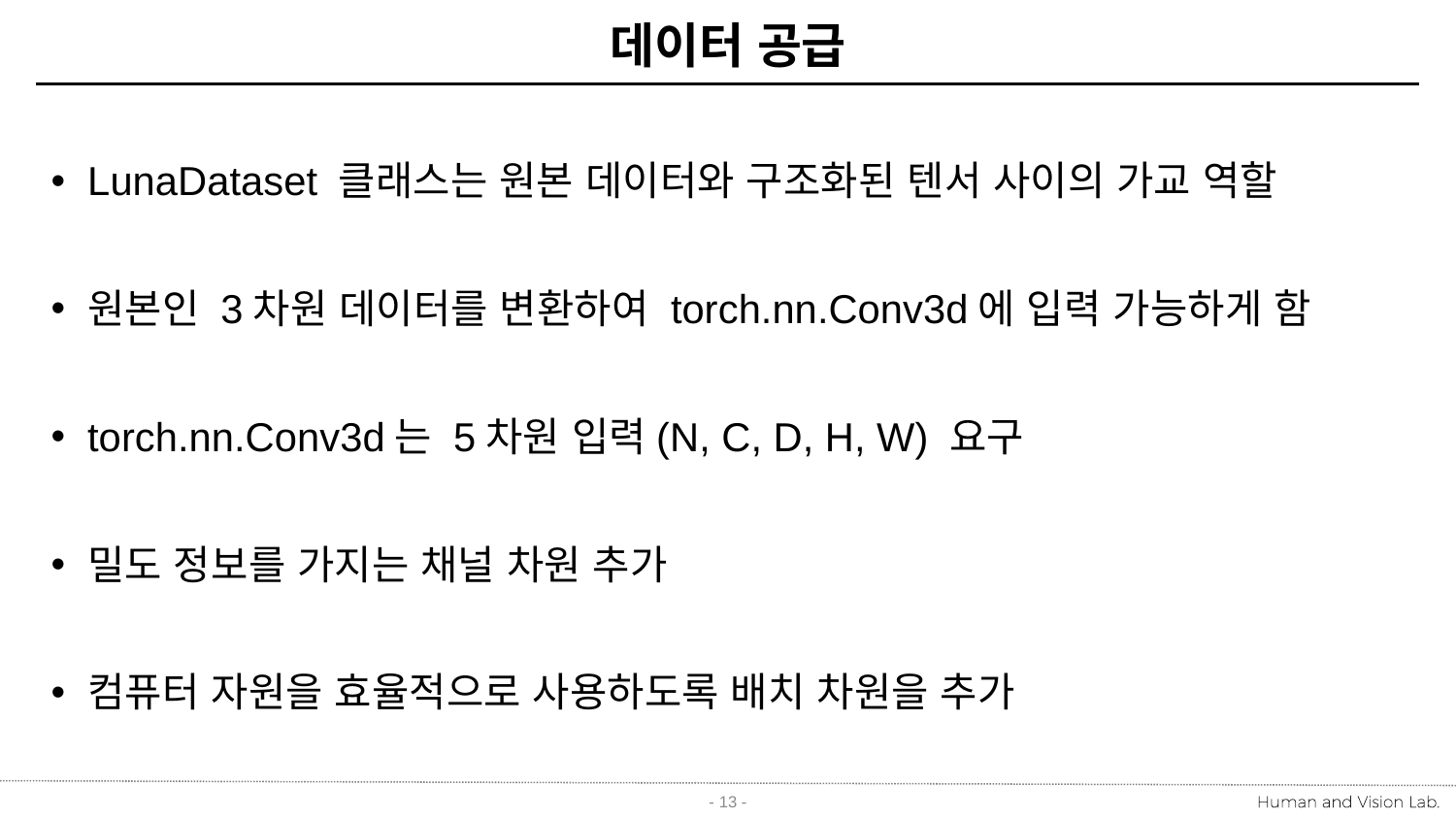

# 데이터 공급
LunaDataset 클래스는 원본 데이터와 구조화된 텐서 사이의 가교 역할

원본인 3차원 데이터를 변환하여 torch.nn.Conv3d에 입력 가능하게 함

torch.nn.Conv3d는 5차원 입력(N, C, D, H, W) 요구

밀도 정보를 가지는 채널 차원 추가

컴퓨터 자원을 효율적으로 사용하도록 배치 차원을 추가
- 13 -